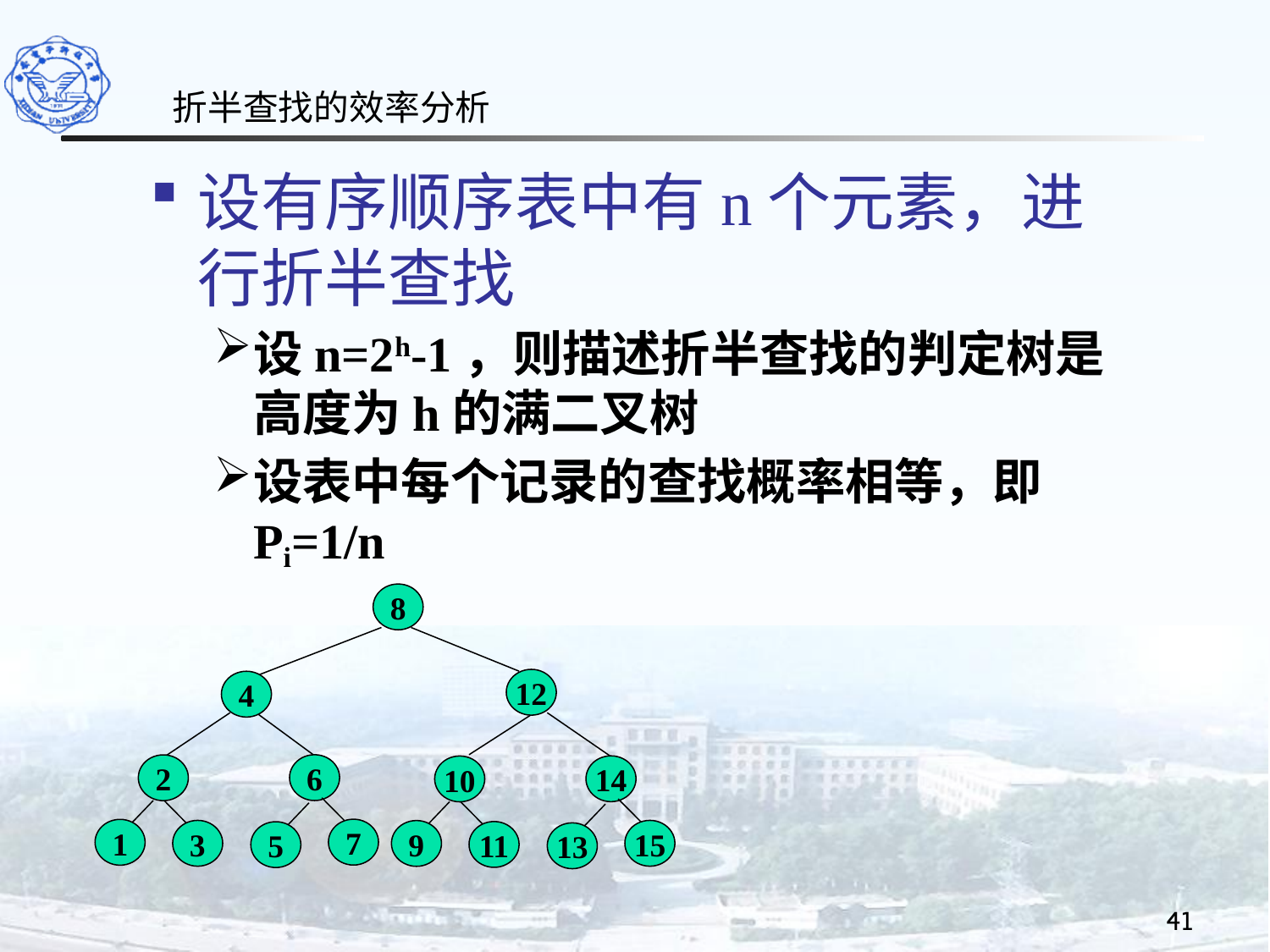

折半查找的效率分析
设有序顺序表中有n个元素，进行折半查找
设n=2h-1，则描述折半查找的判定树是高度为h的满二叉树
设表中每个记录的查找概率相等，即Pi=1/n
8

12
4

6
2
14
10

7
1
15
3
9
11
5
13
41